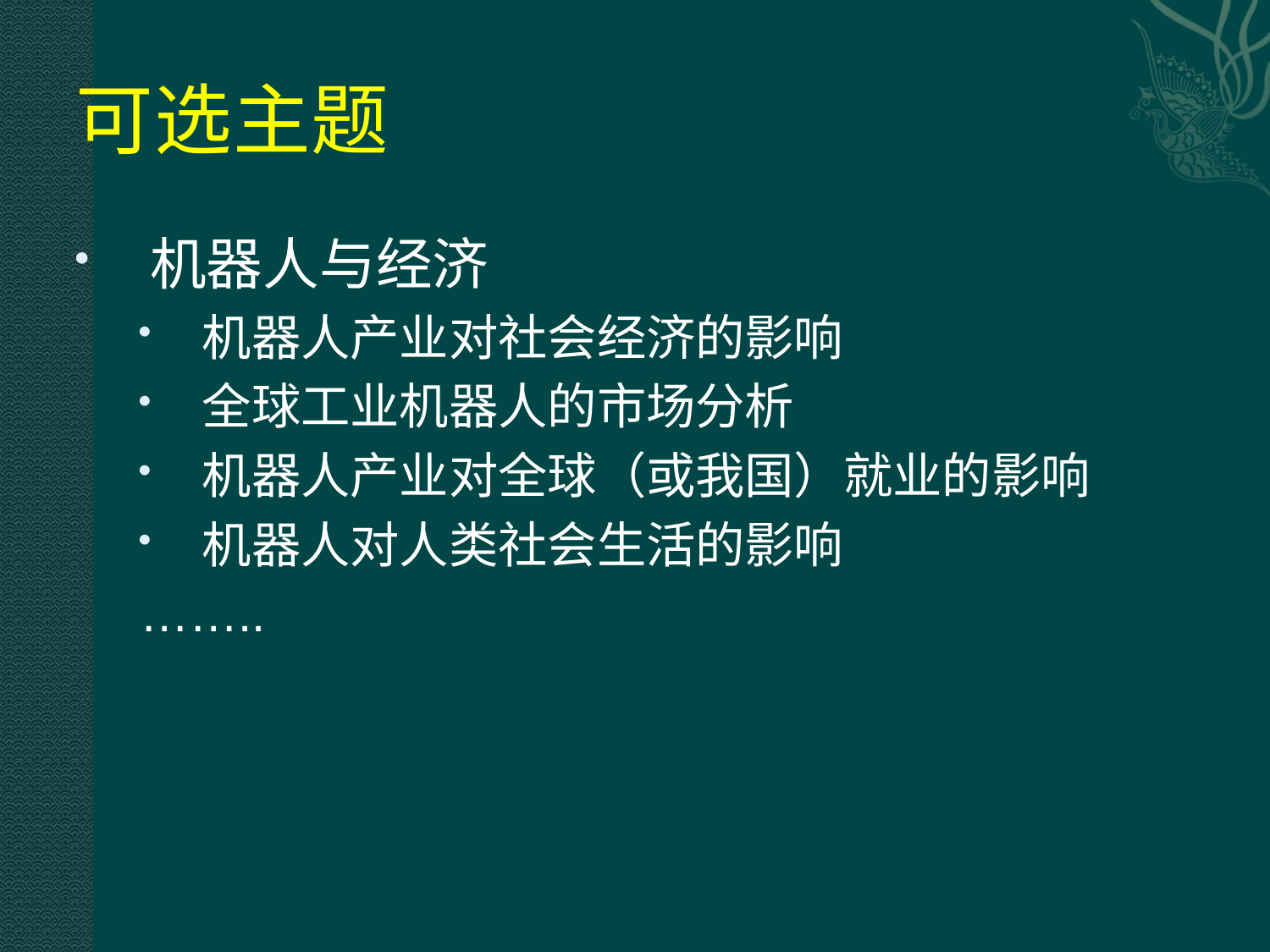

# 可选主题
 机器人与经济
 机器人产业对社会经济的影响
 全球工业机器人的市场分析
 机器人产业对全球（或我国）就业的影响
 机器人对人类社会生活的影响
……..